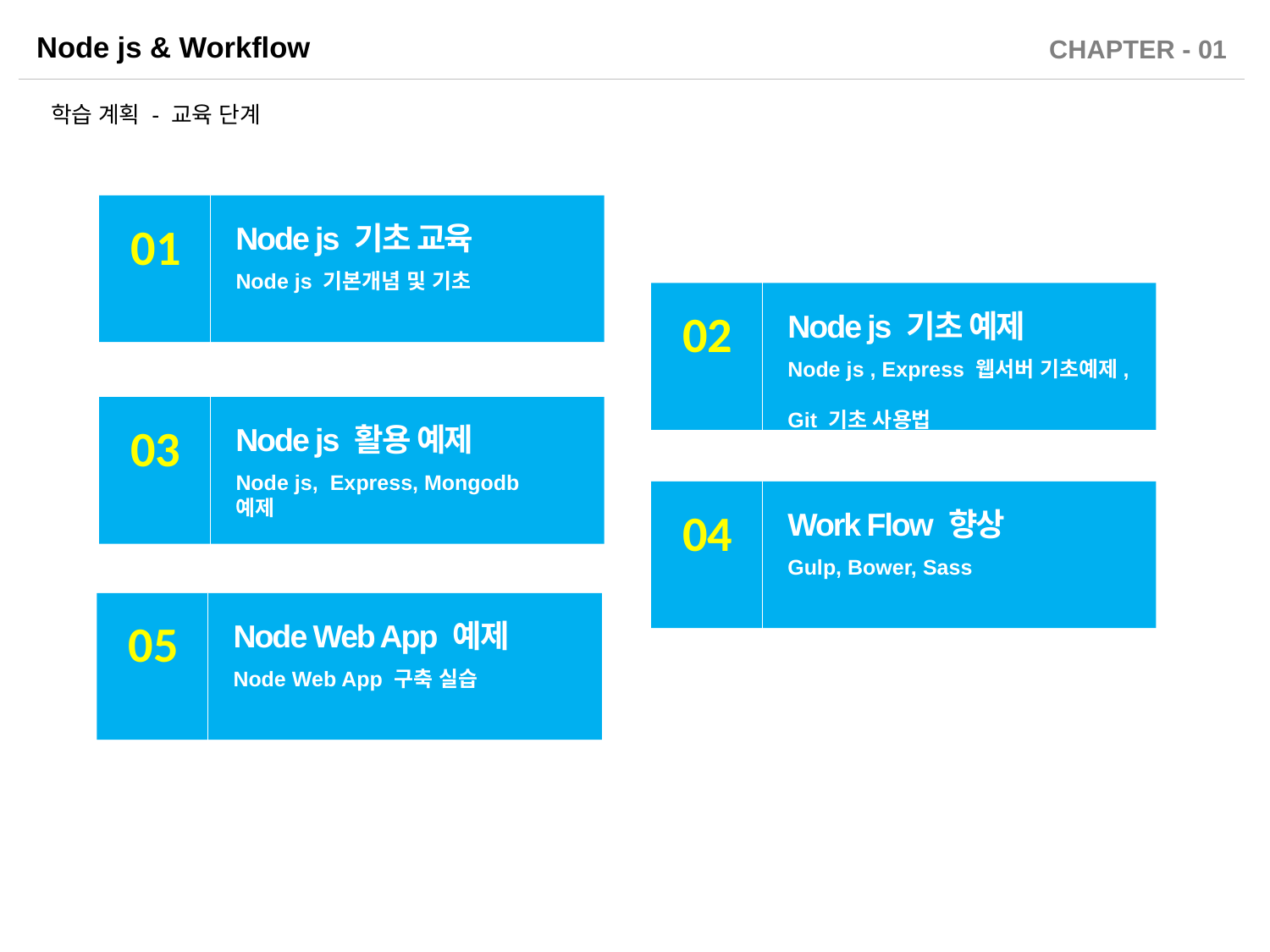

학습 계획 - 교육 단계

01
Node js 기초 교육
Node js 기본개념 및 기초

02
Node js 기초 예제
Node js , Express 웹서버 기초예제,
Git 기초 사용법

03
Node js 활용 예제
Node js,  Express, Mongodb 예제

04
Work Flow 향상
Gulp, Bower, Sass

05
Node Web App 예제
Node Web App 구축 실습